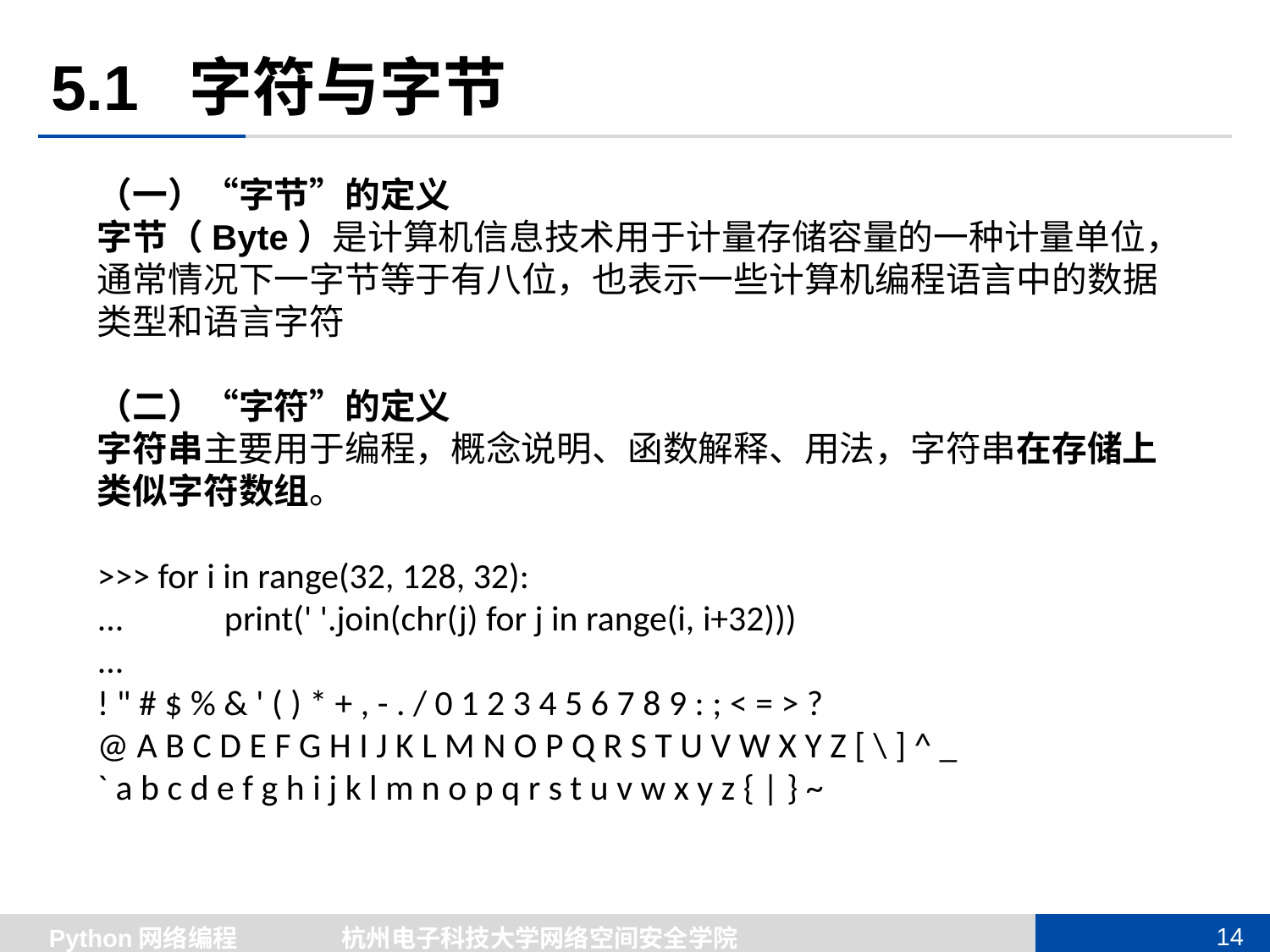

# 5.1  字符与字节
（一）“字节”的定义
字节（Byte）是计算机信息技术用于计量存储容量的一种计量单位，通常情况下一字节等于有八位，也表示一些计算机编程语言中的数据类型和语言字符

（二）“字符”的定义
字符串主要用于编程，概念说明、函数解释、用法，字符串在存储上类似字符数组。

>>> for i in range(32, 128, 32):
... 	print(' '.join(chr(j) for j in range(i, i+32)))
...
! " # $ % & ' ( ) * + , - . / 0 1 2 3 4 5 6 7 8 9 : ; < = > ?
@ A B C D E F G H I J K L M N O P Q R S T U V W X Y Z [ \ ] ^ _
` a b c d e f g h i j k l m n o p q r s t u v w x y z { | } ~